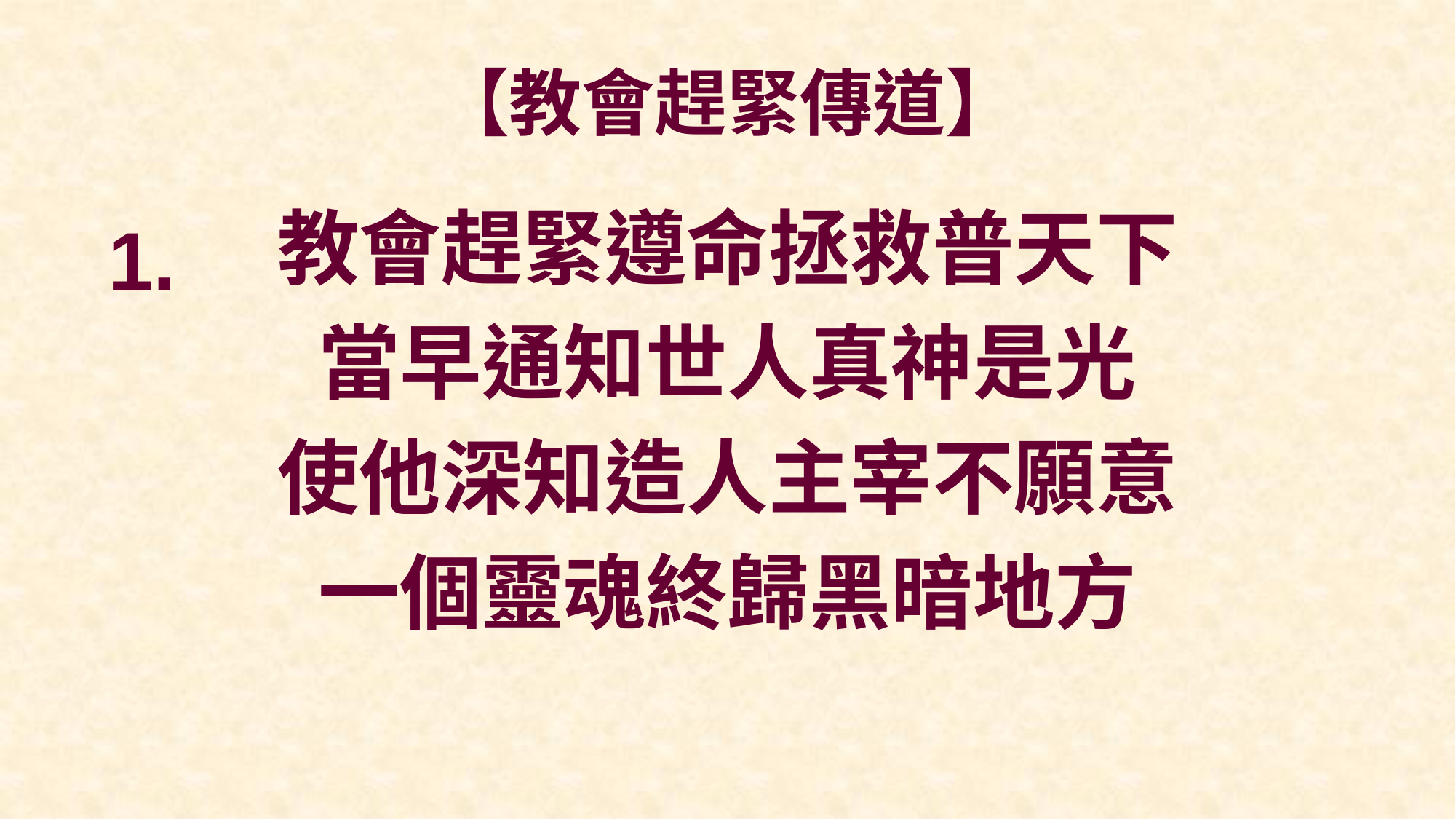

# 【教會趕緊傳道】
教會趕緊遵命拯救普天下
當早通知世人真神是光
使他深知造人主宰不願意
一個靈魂終歸黑暗地方
1.